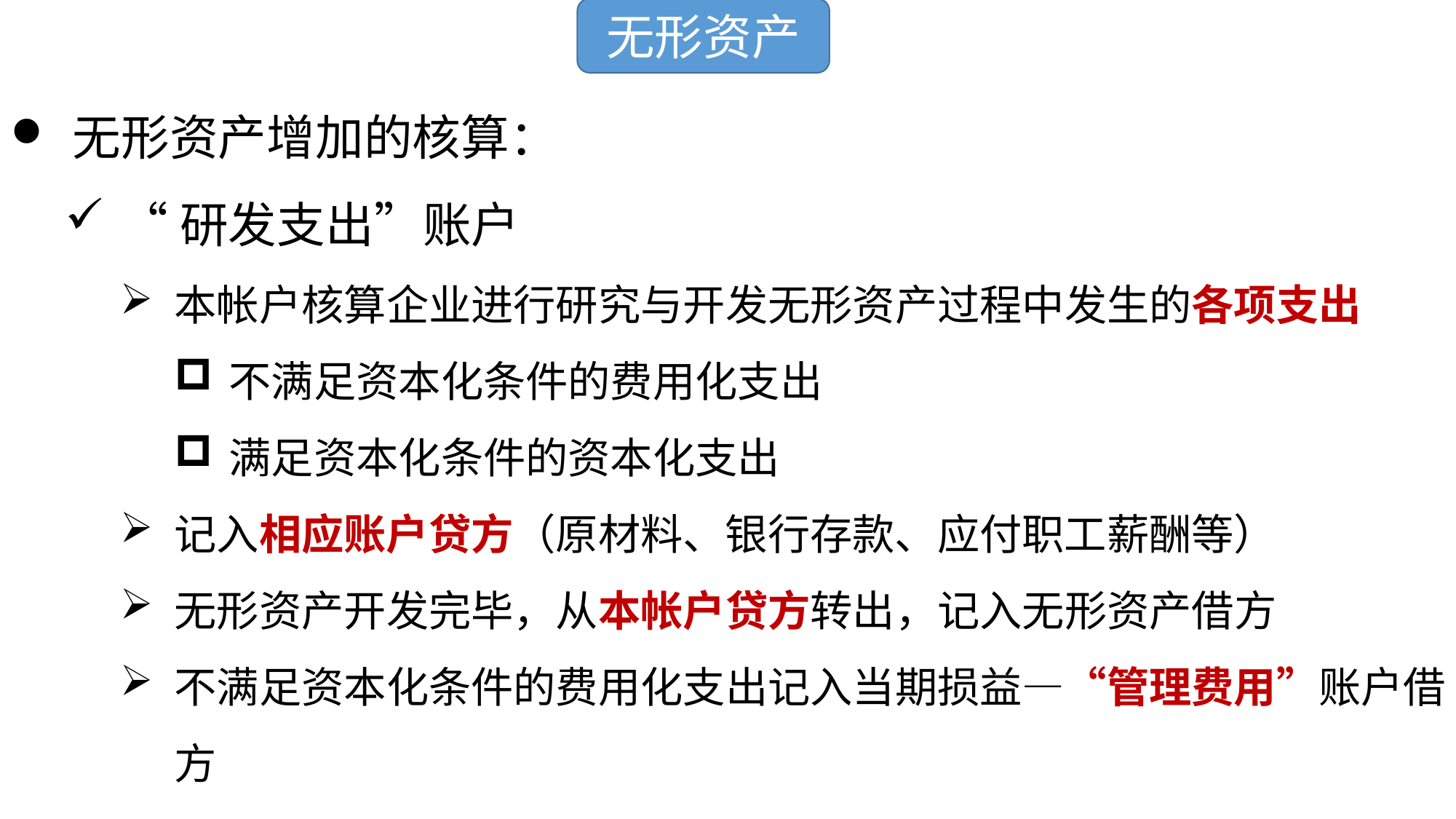

无形资产
 无形资产增加的核算：
“研发支出”账户
本帐户核算企业进行研究与开发无形资产过程中发生的各项支出
不满足资本化条件的费用化支出
满足资本化条件的资本化支出
记入相应账户贷方（原材料、银行存款、应付职工薪酬等）
无形资产开发完毕，从本帐户贷方转出，记入无形资产借方
不满足资本化条件的费用化支出记入当期损益—“管理费用”账户借方